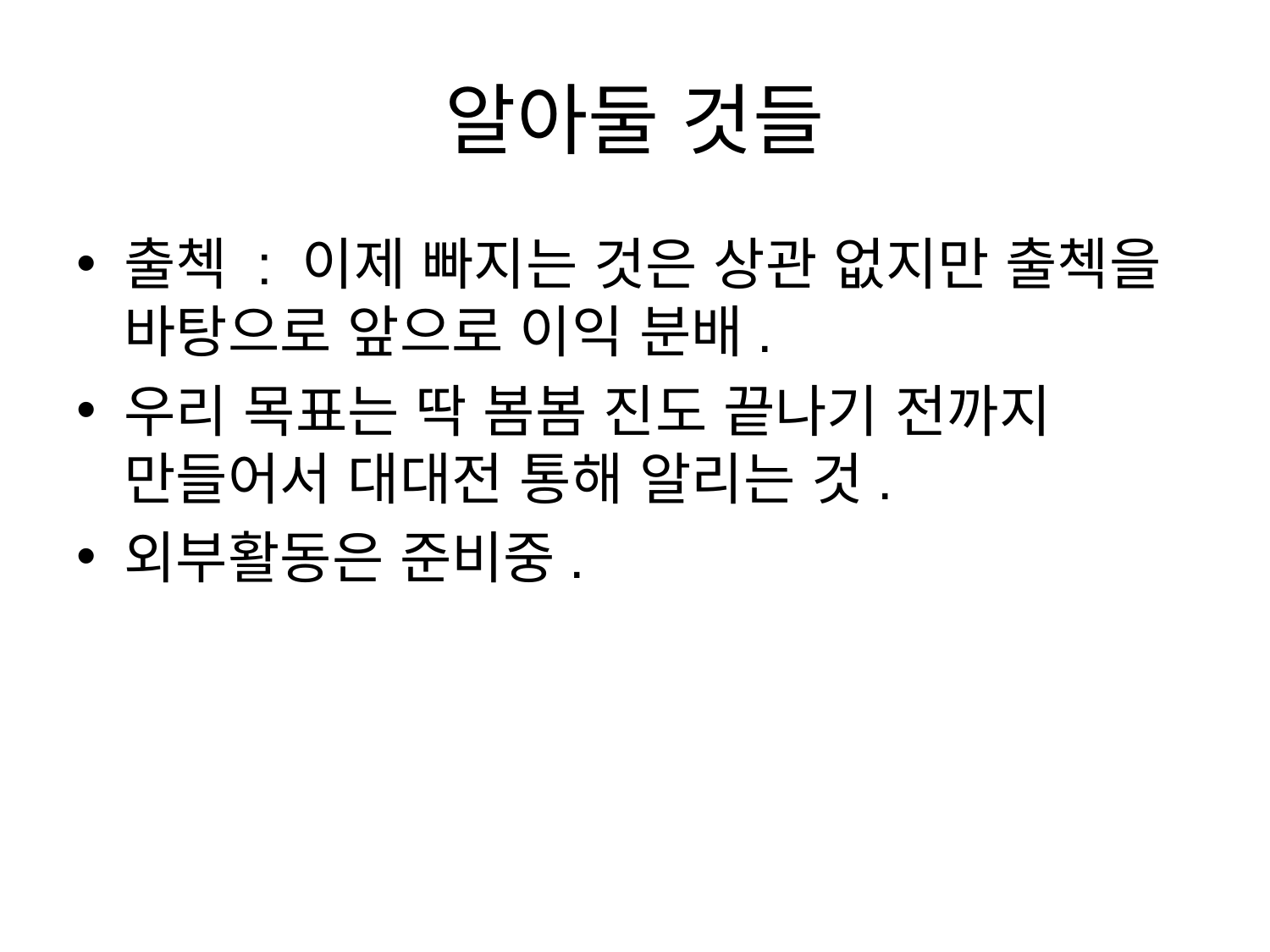

# 알아둘 것들
출첵 : 이제 빠지는 것은 상관 없지만 출첵을 바탕으로 앞으로 이익 분배.
우리 목표는 딱 봄봄 진도 끝나기 전까지 만들어서 대대전 통해 알리는 것.
외부활동은 준비중.